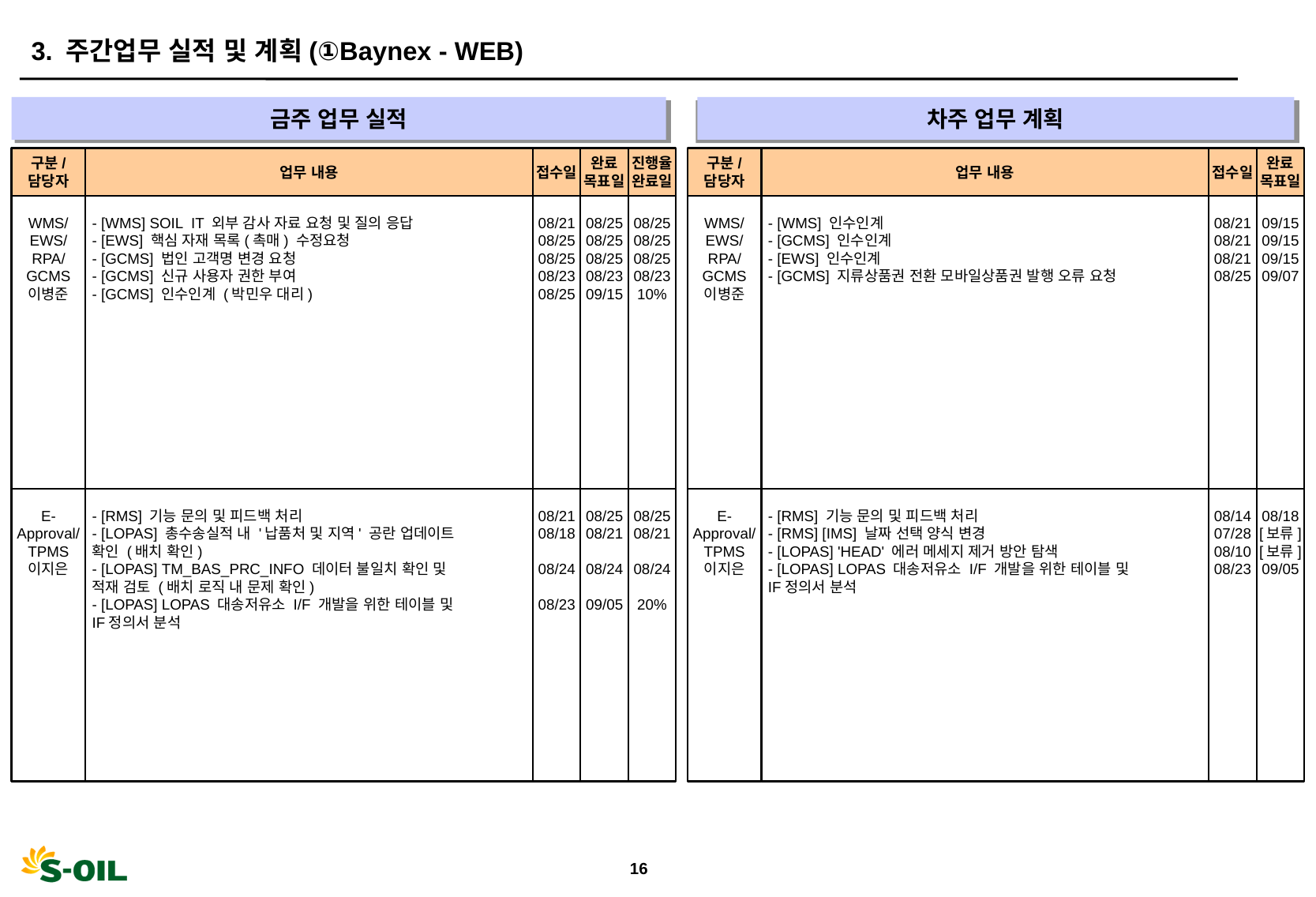

3. 주간업무 실적 및 계획(①Baynex - WEB)
금주 업무 실적
차주 업무 계획
" "
" "
구분/
담당자
업무 내용
접수일
완료
목표일
진행율
완료일
구분/
담당자
업무 내용
접수일
완료
목표일
WMS/
EWS/
RPA/
GCMS
이병준

- [WMS] SOIL  IT 외부 감사 자료 요청 및 질의 응답
- [EWS] 핵심 자재 목록(촉매) 수정요청
- [GCMS] 법인 고객명 변경 요청
- [GCMS] 신규 사용자 권한 부여
- [GCMS] 인수인계 (박민우 대리)
08/21
08/25
08/25
08/23
08/25
08/25
08/25
08/25
08/23
09/15
08/25
08/25
08/25
08/23
10%
WMS/
EWS/
RPA/
GCMS
이병준

- [WMS] 인수인계
- [GCMS] 인수인계
- [EWS] 인수인계
- [GCMS] 지류상품권 전환 모바일상품권 발행 오류 요청
08/21
08/21
08/21
08/25
09/15
09/15
09/15
09/07
E-Approval/
TPMS
이지은

- [RMS] 기능 문의 및 피드백 처리
- [LOPAS] 총수송실적 내 '납품처 및 지역' 공란 업데이트
확인 (배치 확인)
- [LOPAS] TM_BAS_PRC_INFO 데이터 불일치 확인 및
적재 검토 (배치 로직 내 문제 확인)
- [LOPAS] LOPAS 대송저유소 I/F 개발을 위한 테이블 및
IF정의서 분석
08/21
08/18
08/24
08/23
08/25
08/21
08/24
09/05
08/25
08/21
08/24
20%
E-Approval/
TPMS
이지은

- [RMS] 기능 문의 및 피드백 처리
- [RMS] [IMS] 날짜 선택 양식 변경
- [LOPAS] 'HEAD' 에러 메세지 제거 방안 탐색
- [LOPAS] LOPAS 대송저유소 I/F 개발을 위한 테이블 및
IF정의서 분석
08/14
07/28
08/10
08/23
08/18
[보류]
[보류]
09/05